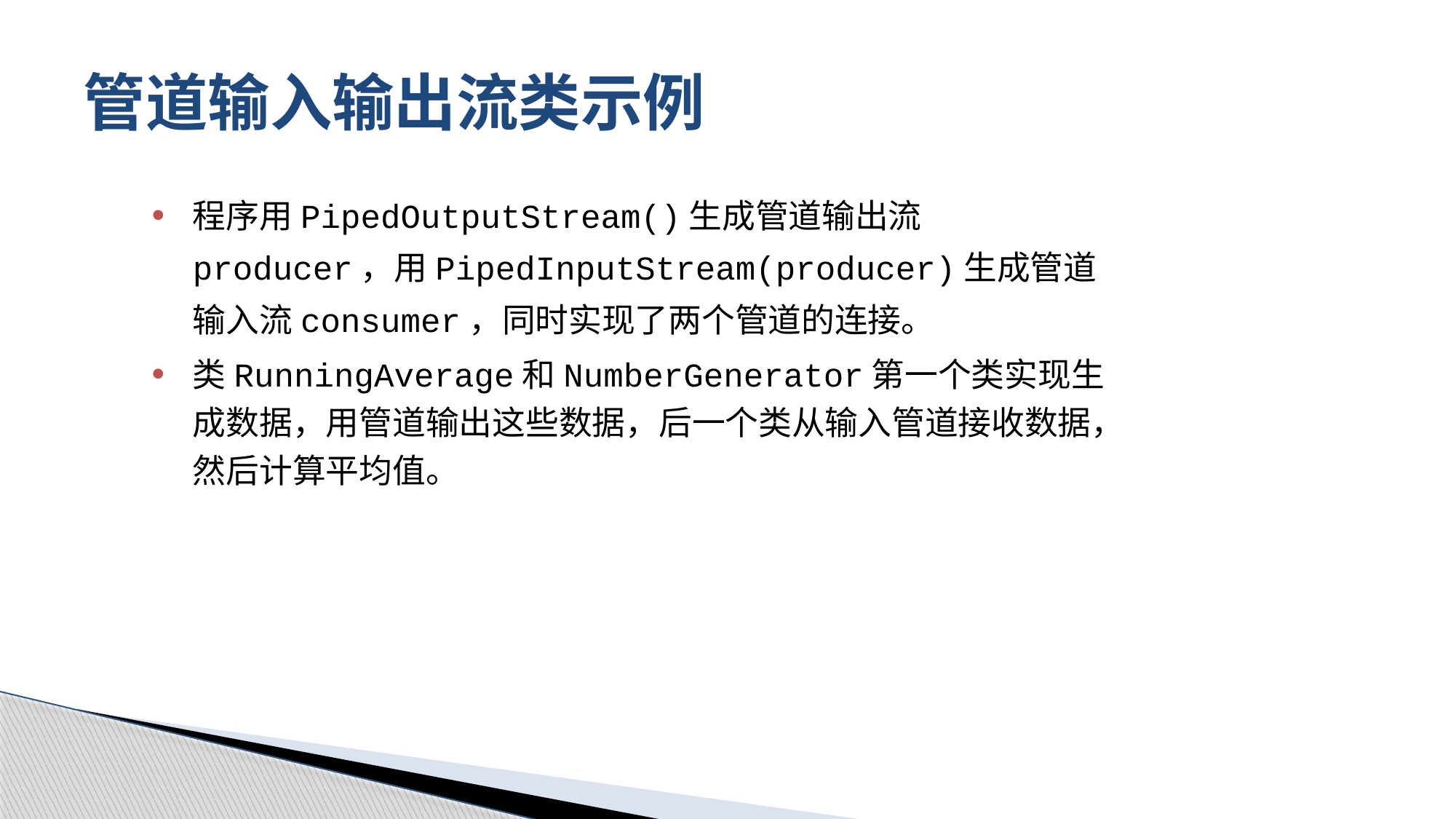

# 管道输入输出流类示例
程序用PipedOutputStream()生成管道输出流producer，用PipedInputStream(producer)生成管道输入流consumer，同时实现了两个管道的连接。
类RunningAverage和NumberGenerator第一个类实现生成数据，用管道输出这些数据，后一个类从输入管道接收数据，然后计算平均值。